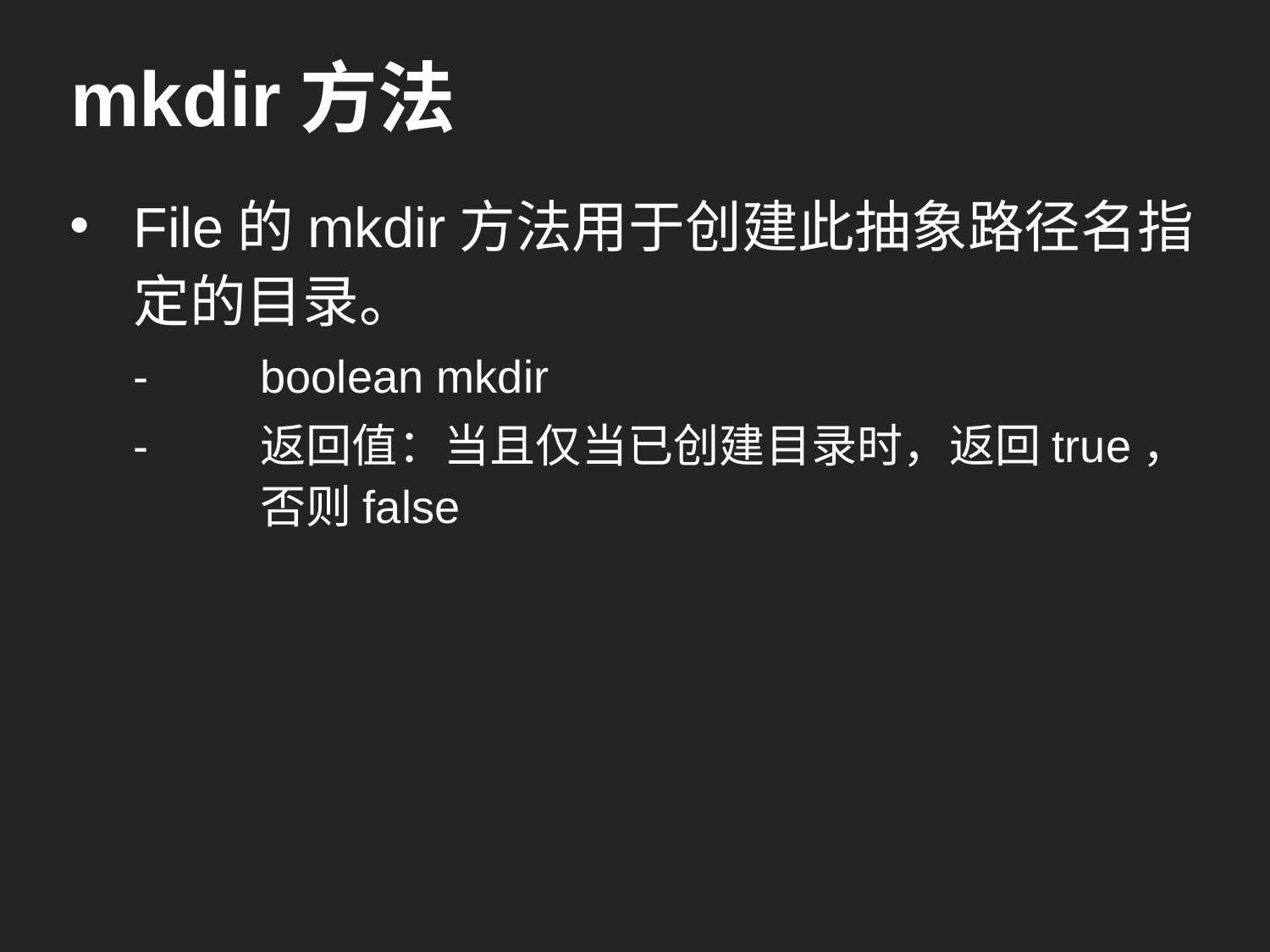

# mkdir方法
File的mkdir方法用于创建此抽象路径名指定的目录。
-	boolean mkdir
-	返回值：当且仅当已创建目录时，返回true，	否则false